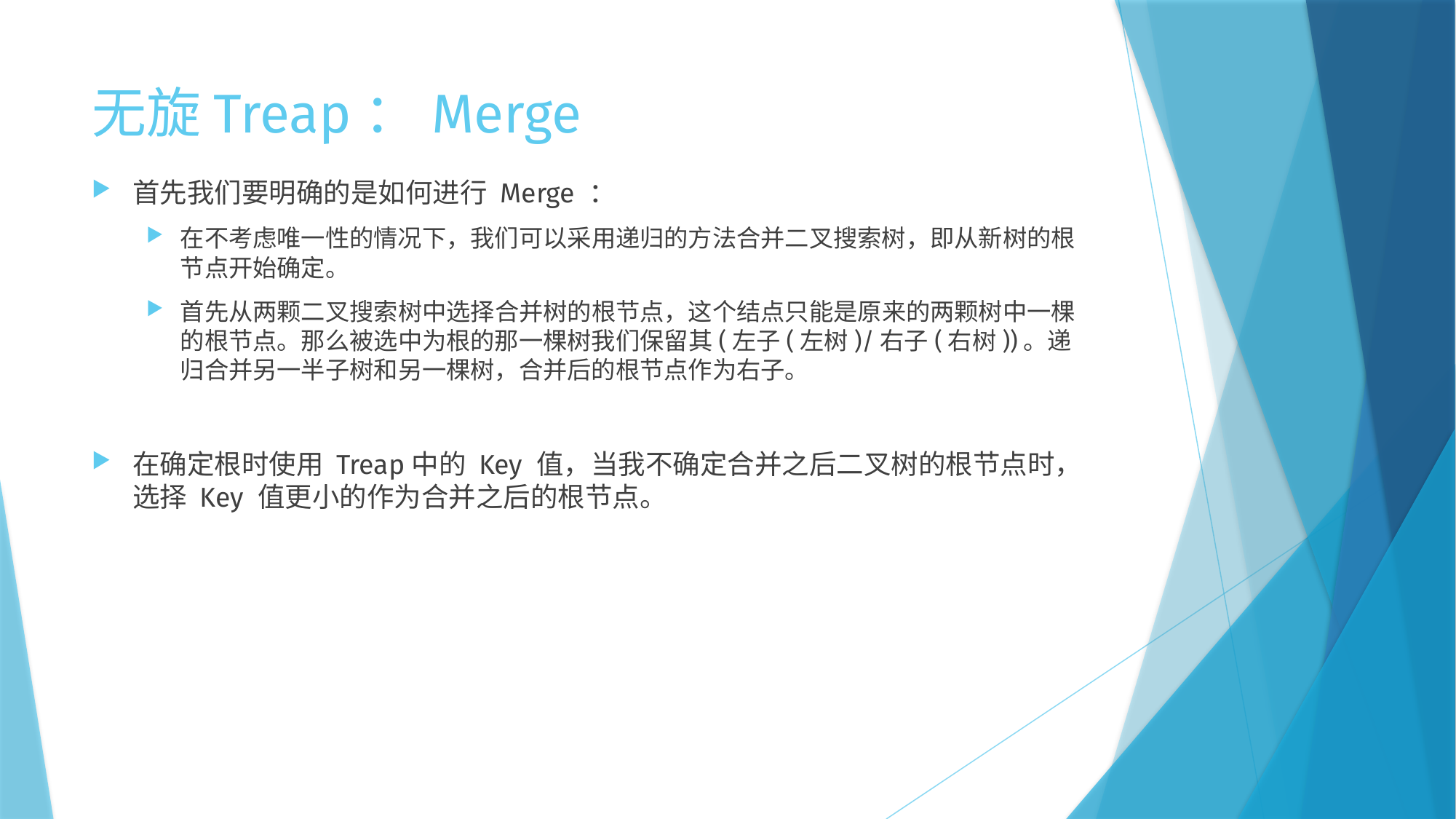

# 无旋Treap：Merge
首先我们要明确的是如何进行 Merge ：
在不考虑唯一性的情况下，我们可以采用递归的方法合并二叉搜索树，即从新树的根节点开始确定。
首先从两颗二叉搜索树中选择合并树的根节点，这个结点只能是原来的两颗树中一棵的根节点。那么被选中为根的那一棵树我们保留其(左子(左树)/右子(右树))。递归合并另一半子树和另一棵树，合并后的根节点作为右子。

在确定根时使用 Treap中的 Key 值，当我不确定合并之后二叉树的根节点时，选择 Key 值更小的作为合并之后的根节点。